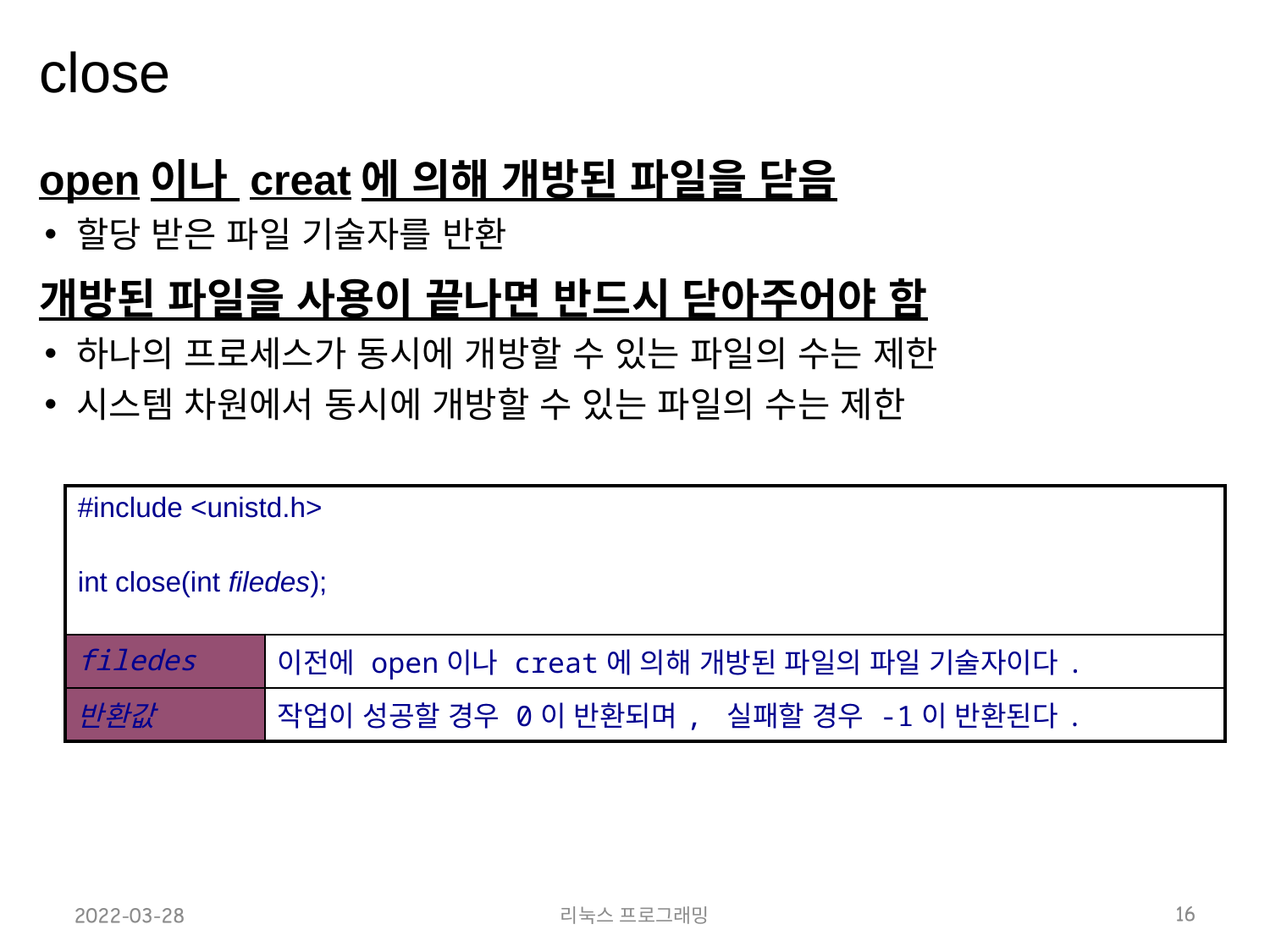

# close
open이나 creat에 의해 개방된 파일을 닫음
할당 받은 파일 기술자를 반환
개방된 파일을 사용이 끝나면 반드시 닫아주어야 함
하나의 프로세스가 동시에 개방할 수 있는 파일의 수는 제한
시스템 차원에서 동시에 개방할 수 있는 파일의 수는 제한

| #include <unistd.h> int close(int filedes); |  |
| --- | --- |
| filedes | 이전에 open이나 creat에 의해 개방된 파일의 파일 기술자이다. |
| 반환값 | 작업이 성공할 경우 0이 반환되며, 실패할 경우 -1이 반환된다. |
2022-03-28
리눅스 프로그래밍
16